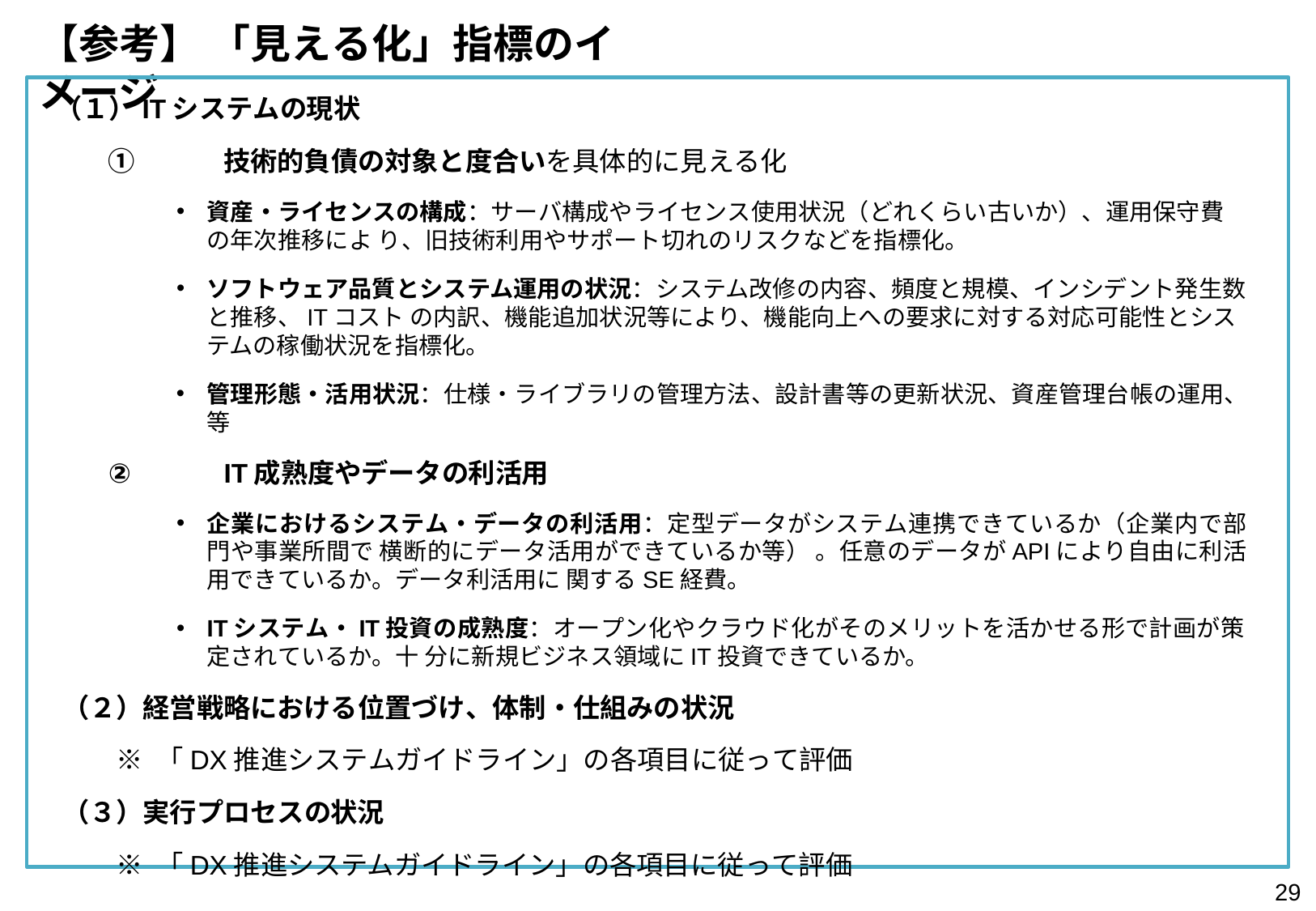

# 【参考】 「見える化」指標のイメージ

（１）ITシステムの現状
①	技術的負債の対象と度合いを具体的に見える化
資産・ライセンスの構成：サーバ構成やライセンス使用状況（どれくらい古いか）、運用保守費の年次推移によ り、旧技術利用やサポート切れのリスクなどを指標化。
ソフトウェア品質とシステム運用の状況：システム改修の内容、頻度と規模、インシデント発生数と推移、ITコスト の内訳、機能追加状況等により、機能向上への要求に対する対応可能性とシステムの稼働状況を指標化。
管理形態・活用状況：仕様・ライブラリの管理方法、設計書等の更新状況、資産管理台帳の運用、等
②	IT成熟度やデータの利活用
企業におけるシステム・データの利活用：定型データがシステム連携できているか（企業内で部門や事業所間で 横断的にデータ活用ができているか等） 。任意のデータがAPIにより自由に利活用できているか。データ利活用に 関するSE経費。
ITシステム・IT投資の成熟度：オープン化やクラウド化がそのメリットを活かせる形で計画が策定されているか。十 分に新規ビジネス領域にIT投資できているか。
（２）経営戦略における位置づけ、体制・仕組みの状況
※ 「DX推進システムガイドライン」の各項目に従って評価
（３）実行プロセスの状況
※ 「DX推進システムガイドライン」の各項目に従って評価
29